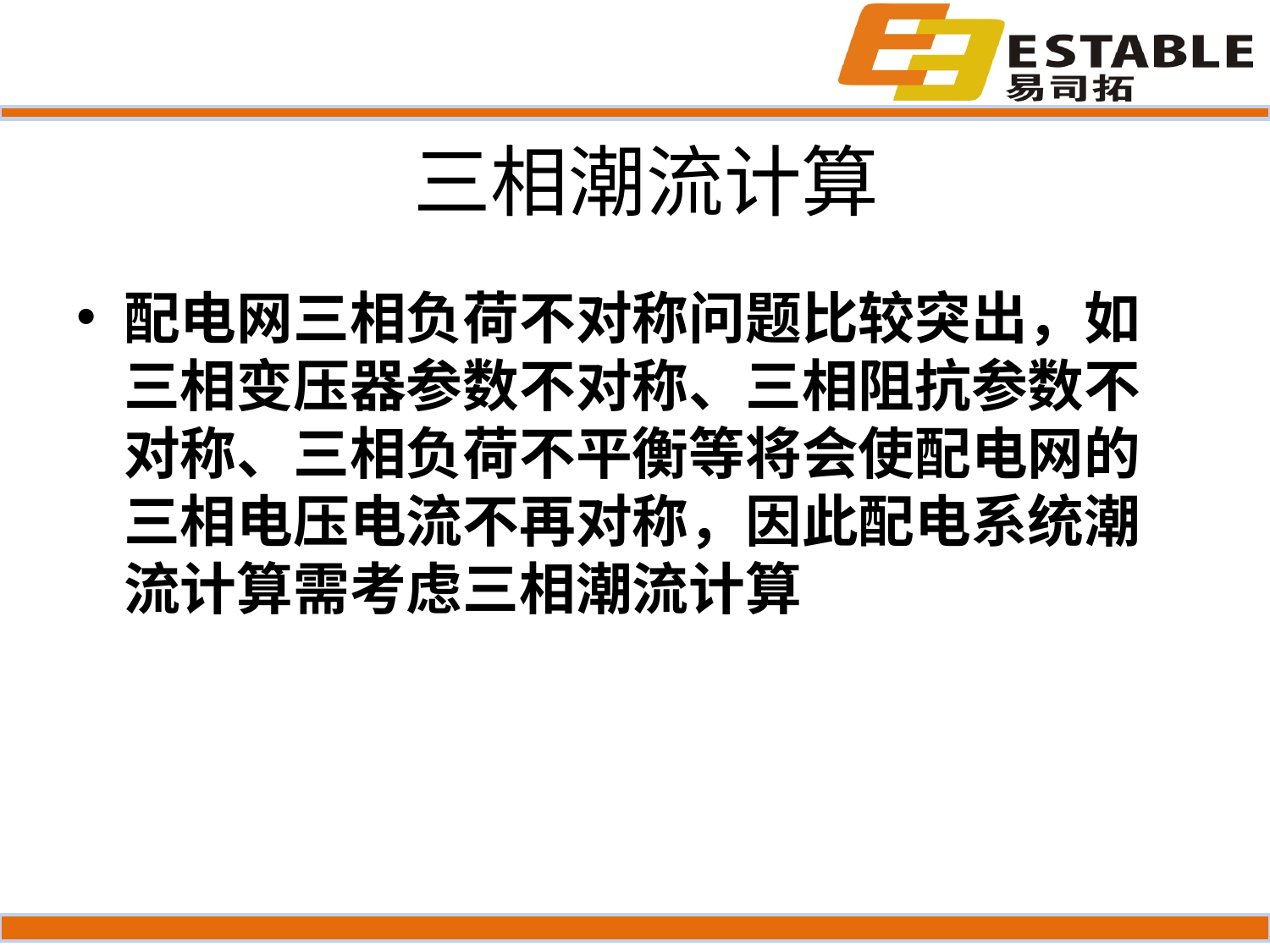

# 三相潮流计算
配电网三相负荷不对称问题比较突出，如三相变压器参数不对称、三相阻抗参数不对称、三相负荷不平衡等将会使配电网的三相电压电流不再对称，因此配电系统潮流计算需考虑三相潮流计算